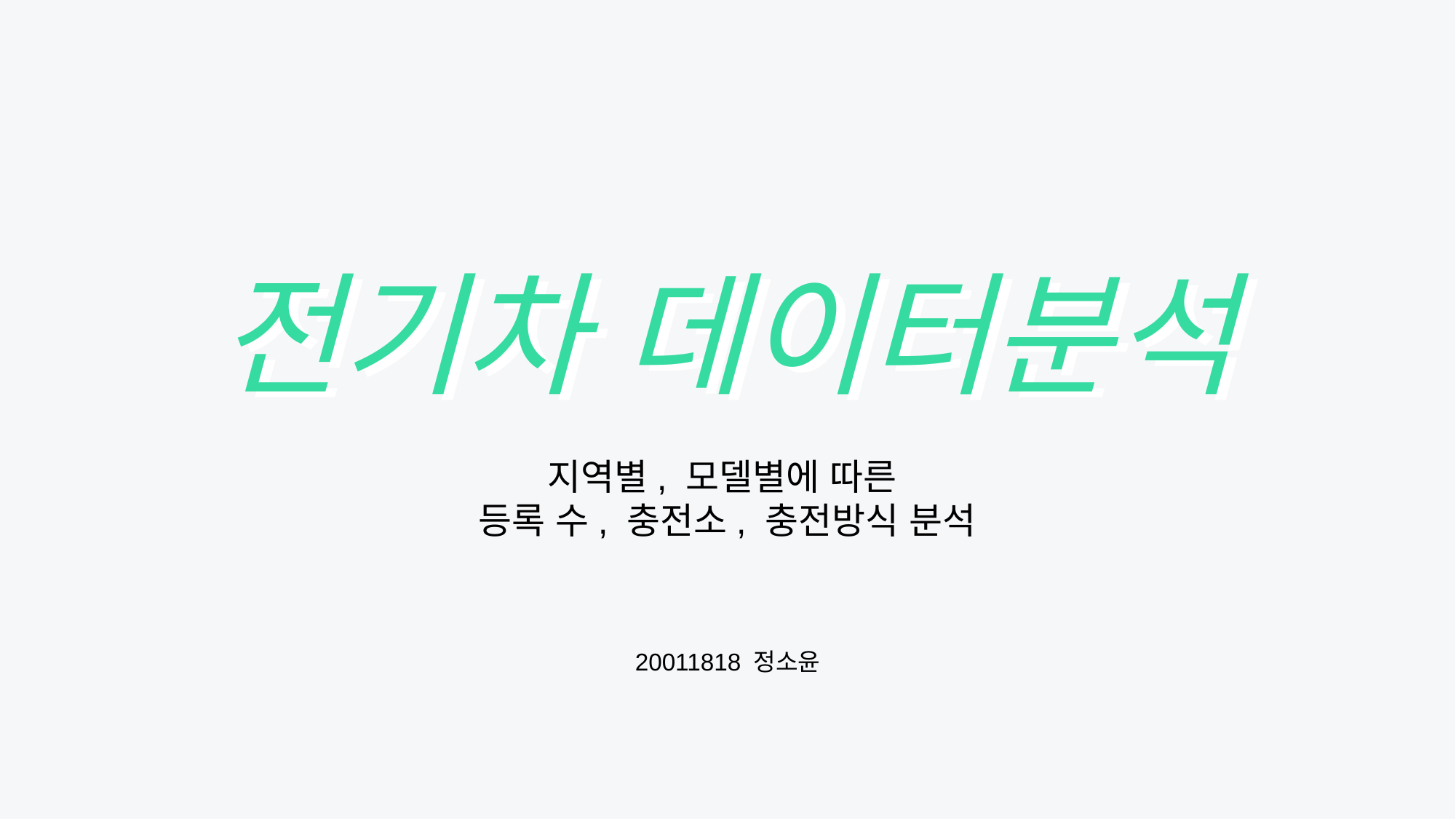

전기차 데이터분석
전기차 데이터분석
지역별, 모델별에 따른
등록 수, 충전소, 충전방식 분석
20011818 정소윤